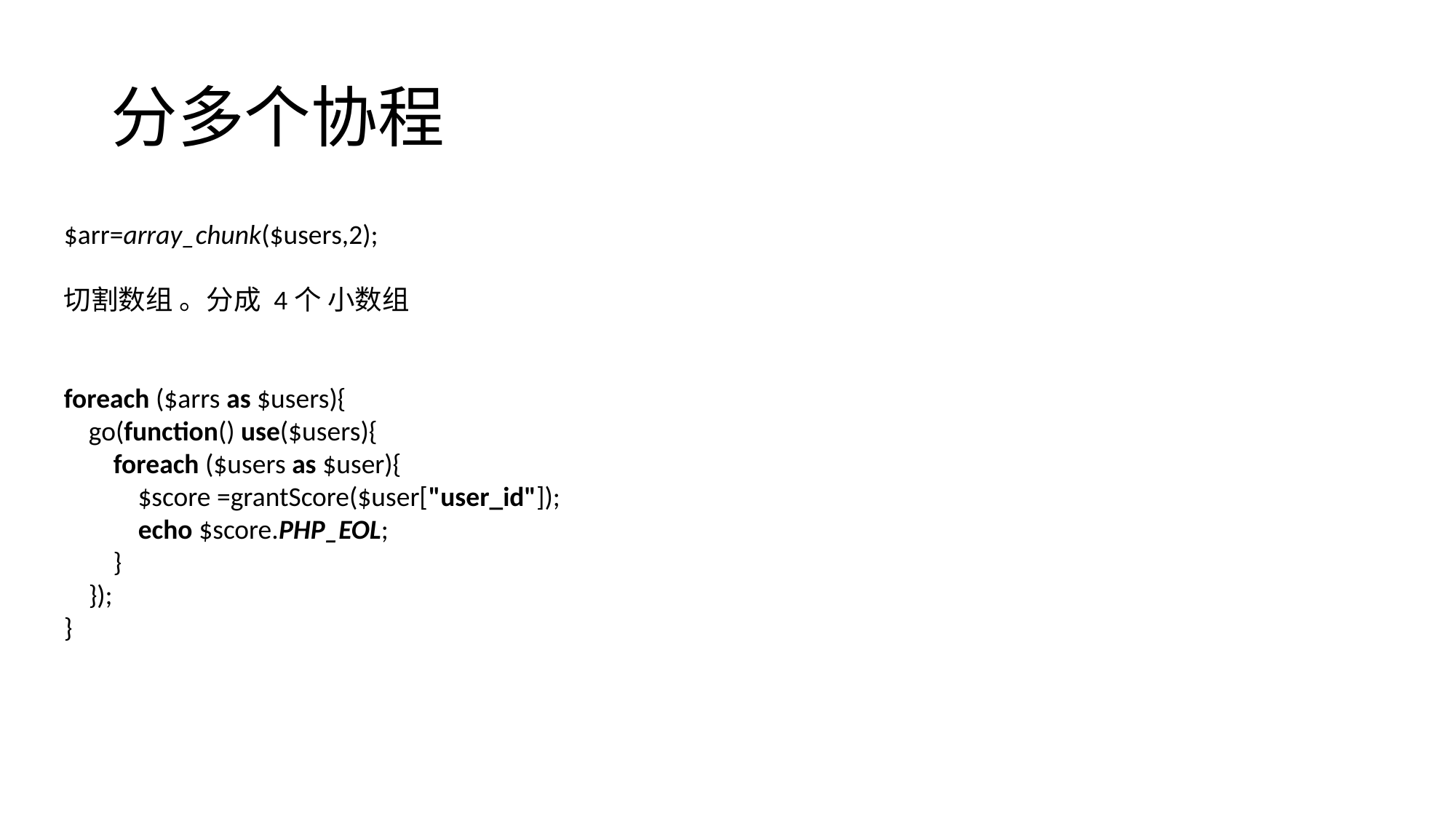

# 分多个协程
$arr=array_chunk($users,2);

切割数组 。分成 4个 小数组

foreach ($arrs as $users){
    go(function() use($users){
        foreach ($users as $user){
            $score =grantScore($user["user_id"]);
            echo $score.PHP_EOL;
        }
    });
}